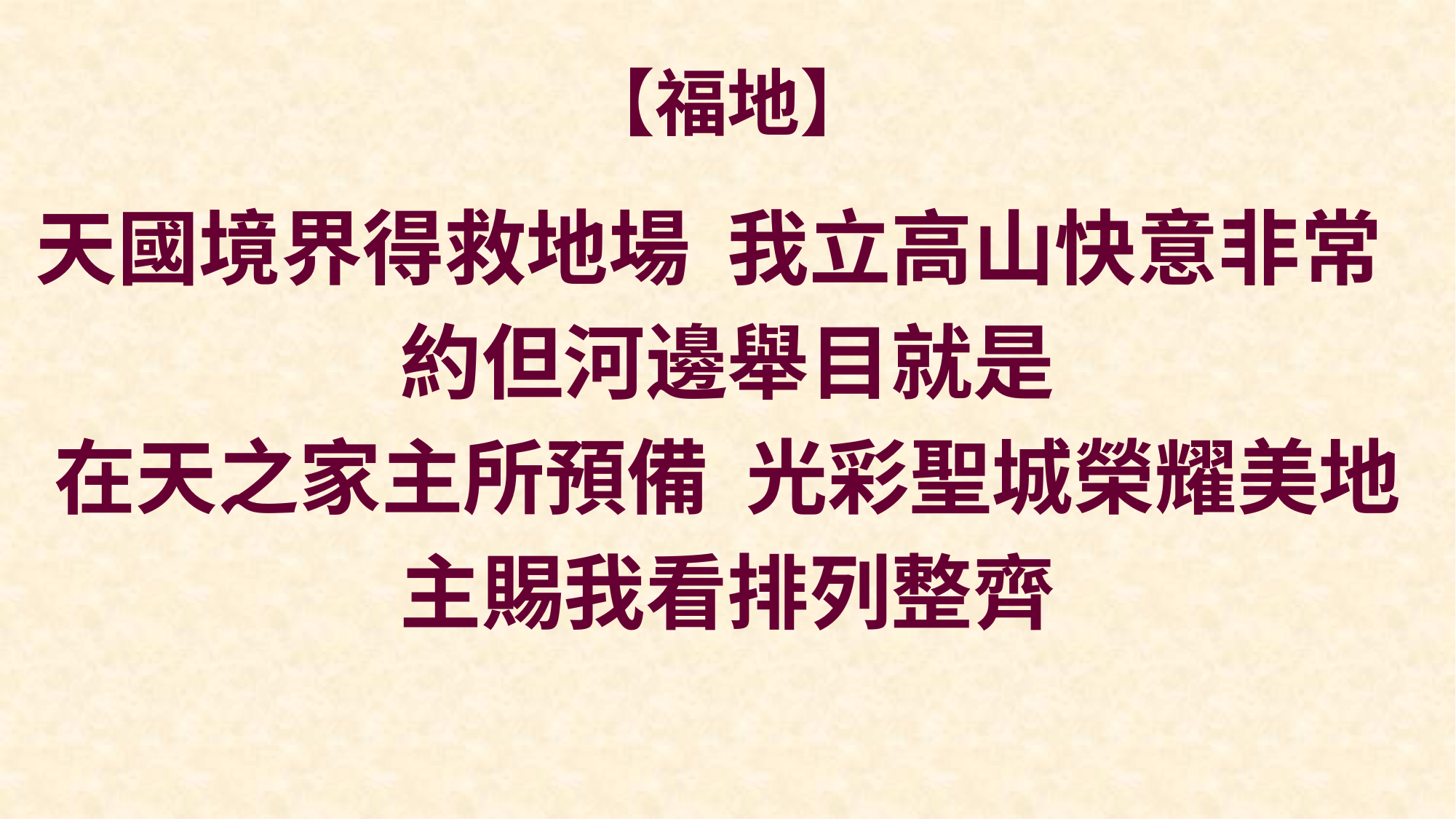

# 【福地】
天國境界得救地場  我立高山快意非常
約但河邊舉目就是
在天之家主所預備  光彩聖城榮耀美地
主賜我看排列整齊